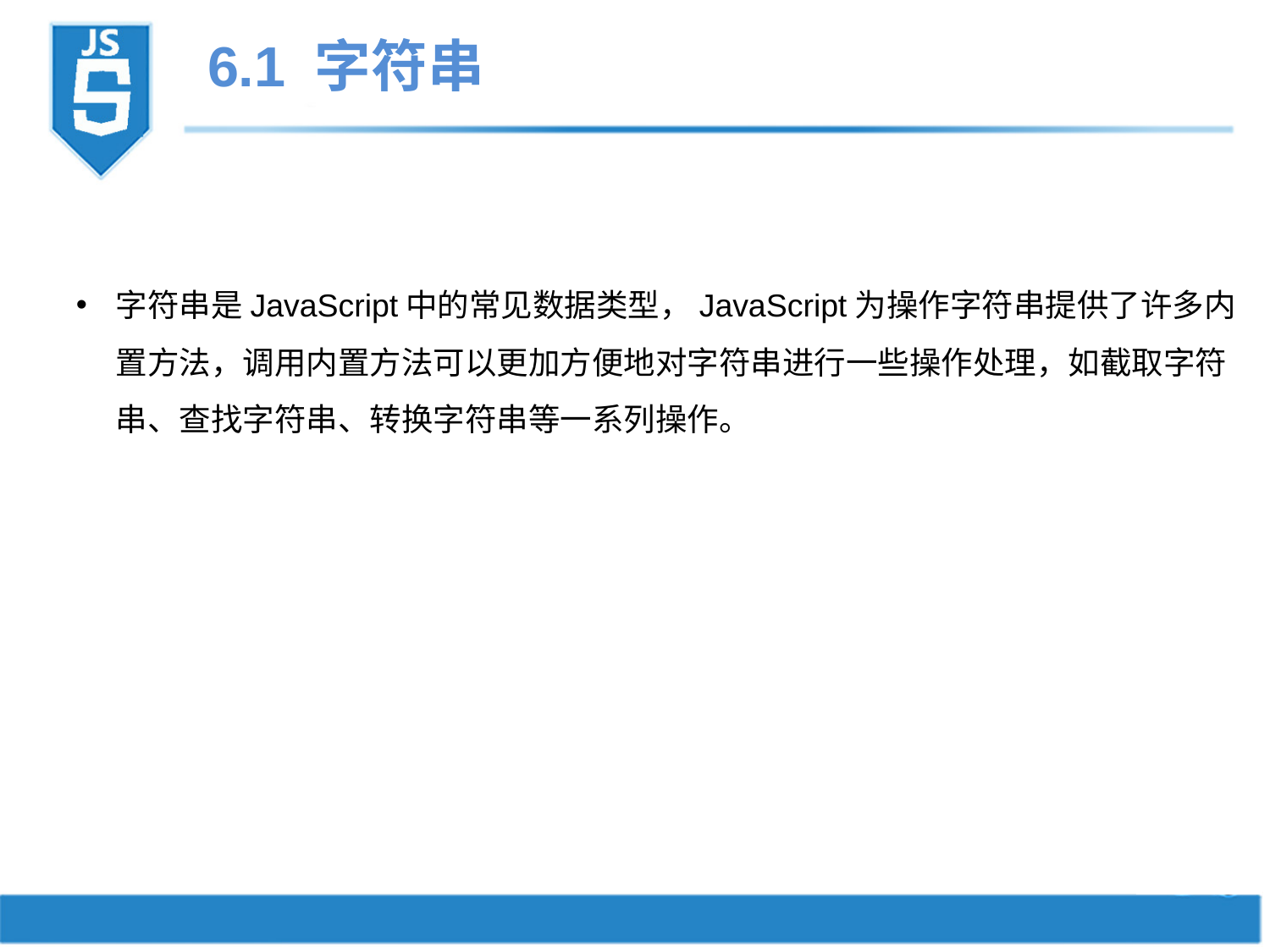

6.1 字符串
字符串是JavaScript中的常见数据类型，JavaScript为操作字符串提供了许多内置方法，调用内置方法可以更加方便地对字符串进行一些操作处理，如截取字符串、查找字符串、转换字符串等一系列操作。